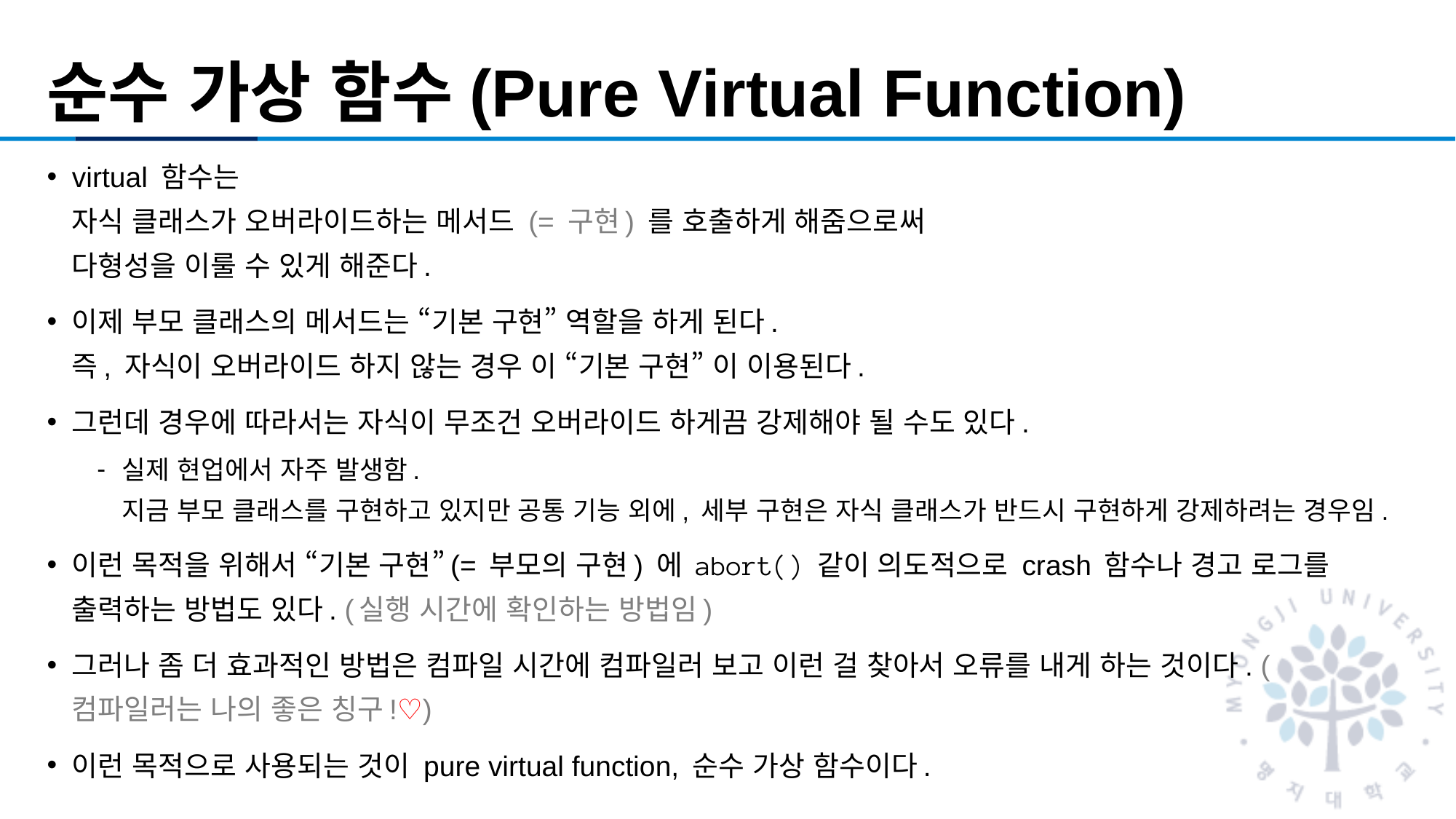

# 순수 가상 함수(Pure Virtual Function)
virtual 함수는
자식 클래스가 오버라이드하는 메서드 (= 구현) 를 호출하게 해줌으로써
다형성을 이룰 수 있게 해준다.
이제 부모 클래스의 메서드는 “기본 구현” 역할을 하게 된다.
즉, 자식이 오버라이드 하지 않는 경우 이 “기본 구현” 이 이용된다.
그런데 경우에 따라서는 자식이 무조건 오버라이드 하게끔 강제해야 될 수도 있다.
실제 현업에서 자주 발생함.
지금 부모 클래스를 구현하고 있지만 공통 기능 외에, 세부 구현은 자식 클래스가 반드시 구현하게 강제하려는 경우임.
이런 목적을 위해서 “기본 구현”(= 부모의 구현) 에 abort() 같이 의도적으로 crash 함수나 경고 로그를 출력하는 방법도 있다. (실행 시간에 확인하는 방법임)
그러나 좀 더 효과적인 방법은 컴파일 시간에 컴파일러 보고 이런 걸 찾아서 오류를 내게 하는 것이다. (컴파일러는 나의 좋은 칭구!♡)
이런 목적으로 사용되는 것이 pure virtual function, 순수 가상 함수이다.